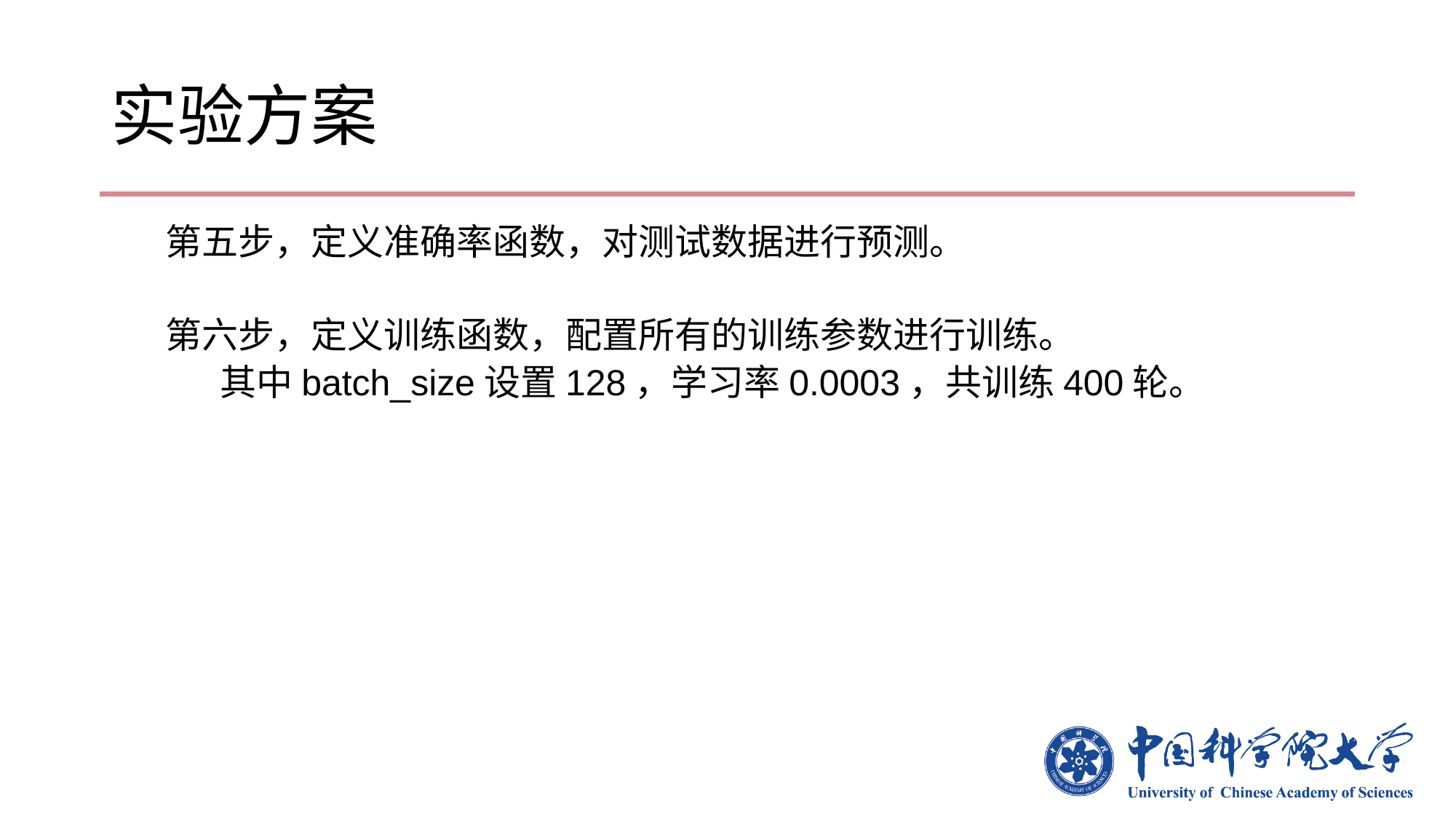

# 实验方案
第五步，定义准确率函数，对测试数据进行预测。

第六步，定义训练函数，配置所有的训练参数进行训练。
其中batch_size设置128，学习率0.0003，共训练400轮。